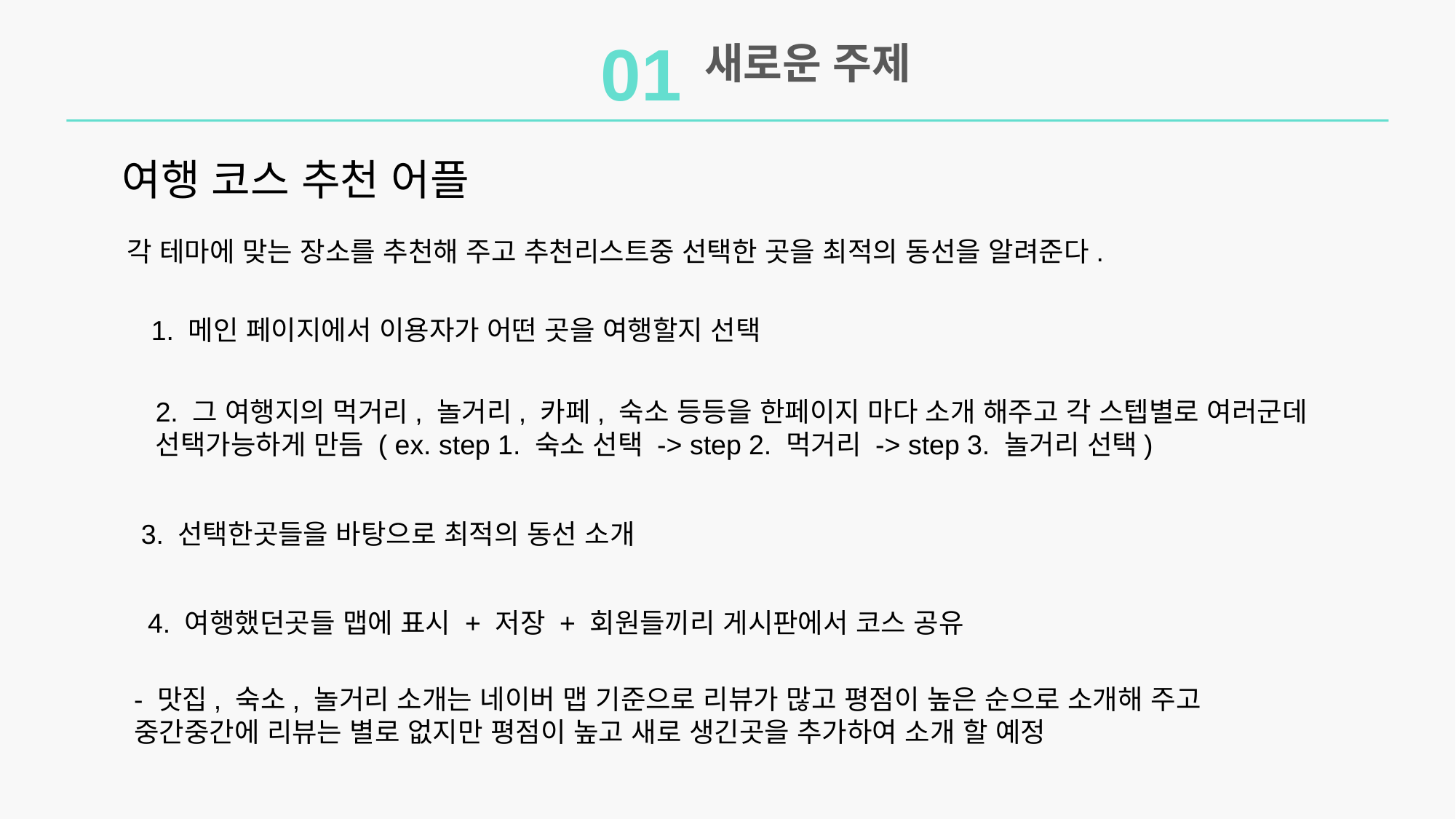

01
새로운 주제

여행 코스 추천 어플
각 테마에 맞는 장소를 추천해 주고 추천리스트중 선택한 곳을 최적의 동선을 알려준다.
1. 메인 페이지에서 이용자가 어떤 곳을 여행할지 선택
2. 그 여행지의 먹거리, 놀거리, 카페, 숙소 등등을 한페이지 마다 소개 해주고 각 스텝별로 여러군데
선택가능하게 만듬 ( ex. step 1. 숙소 선택 -> step 2. 먹거리 -> step 3. 놀거리 선택)
3. 선택한곳들을 바탕으로 최적의 동선 소개
4. 여행했던곳들 맵에 표시 + 저장 + 회원들끼리 게시판에서 코스 공유
- 맛집, 숙소, 놀거리 소개는 네이버 맵 기준으로 리뷰가 많고 평점이 높은 순으로 소개해 주고 중간중간에 리뷰는 별로 없지만 평점이 높고 새로 생긴곳을 추가하여 소개 할 예정